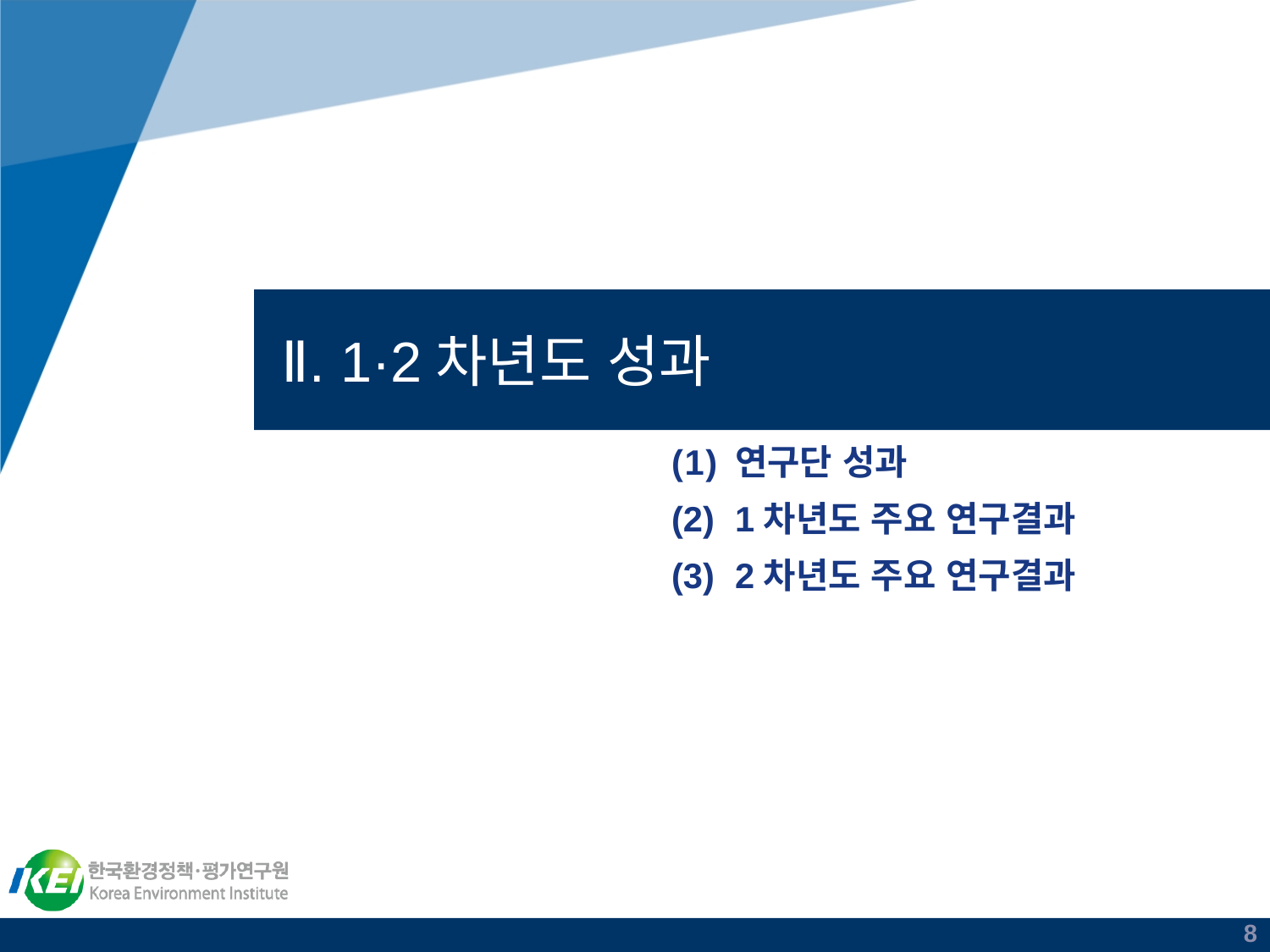

# Ⅱ. 1·2차년도 성과
연구단 성과
1차년도 주요 연구결과
2차년도 주요 연구결과
8